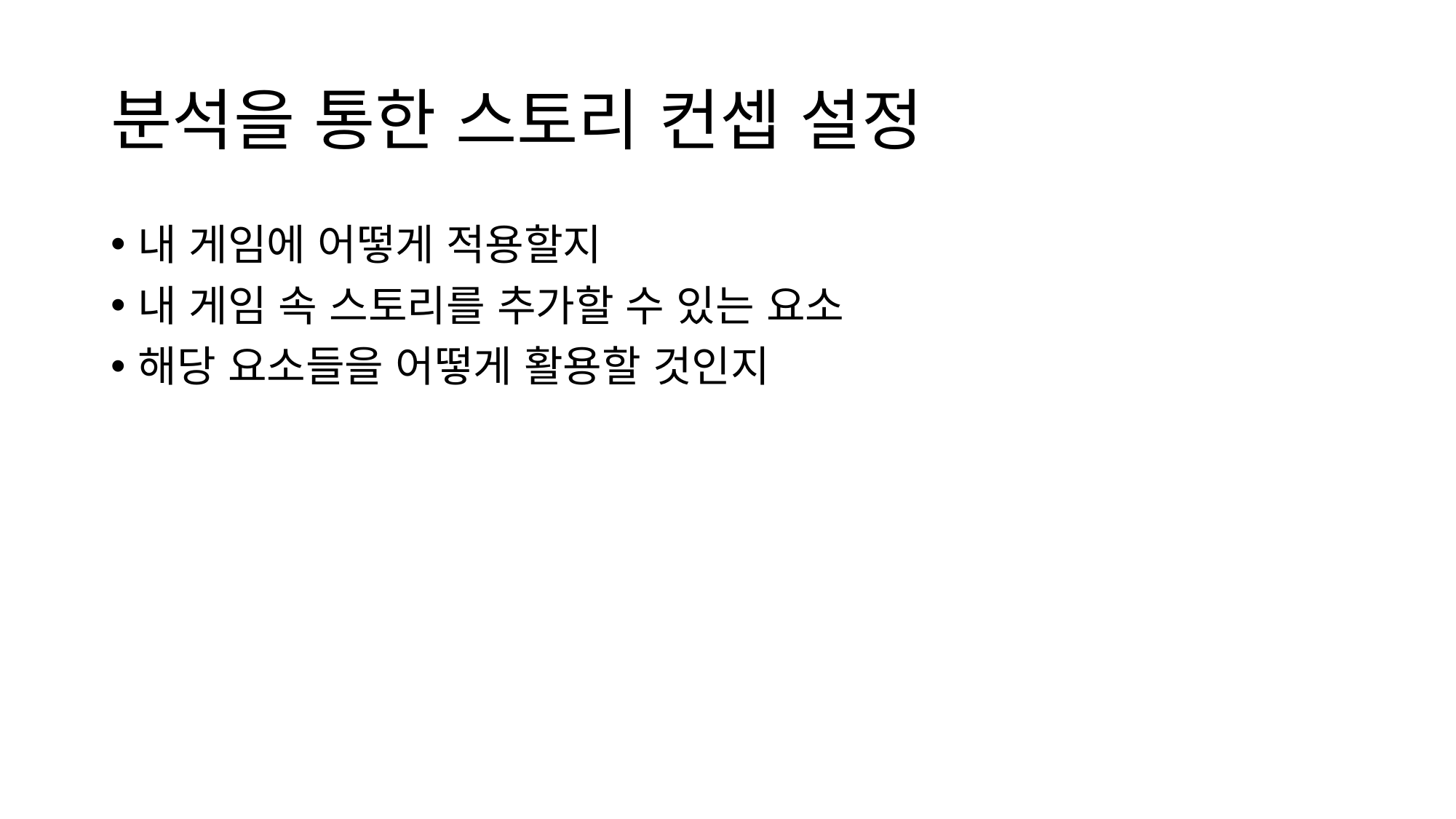

# 분석을 통한 스토리 컨셉 설정
내 게임에 어떻게 적용할지
내 게임 속 스토리를 추가할 수 있는 요소
해당 요소들을 어떻게 활용할 것인지